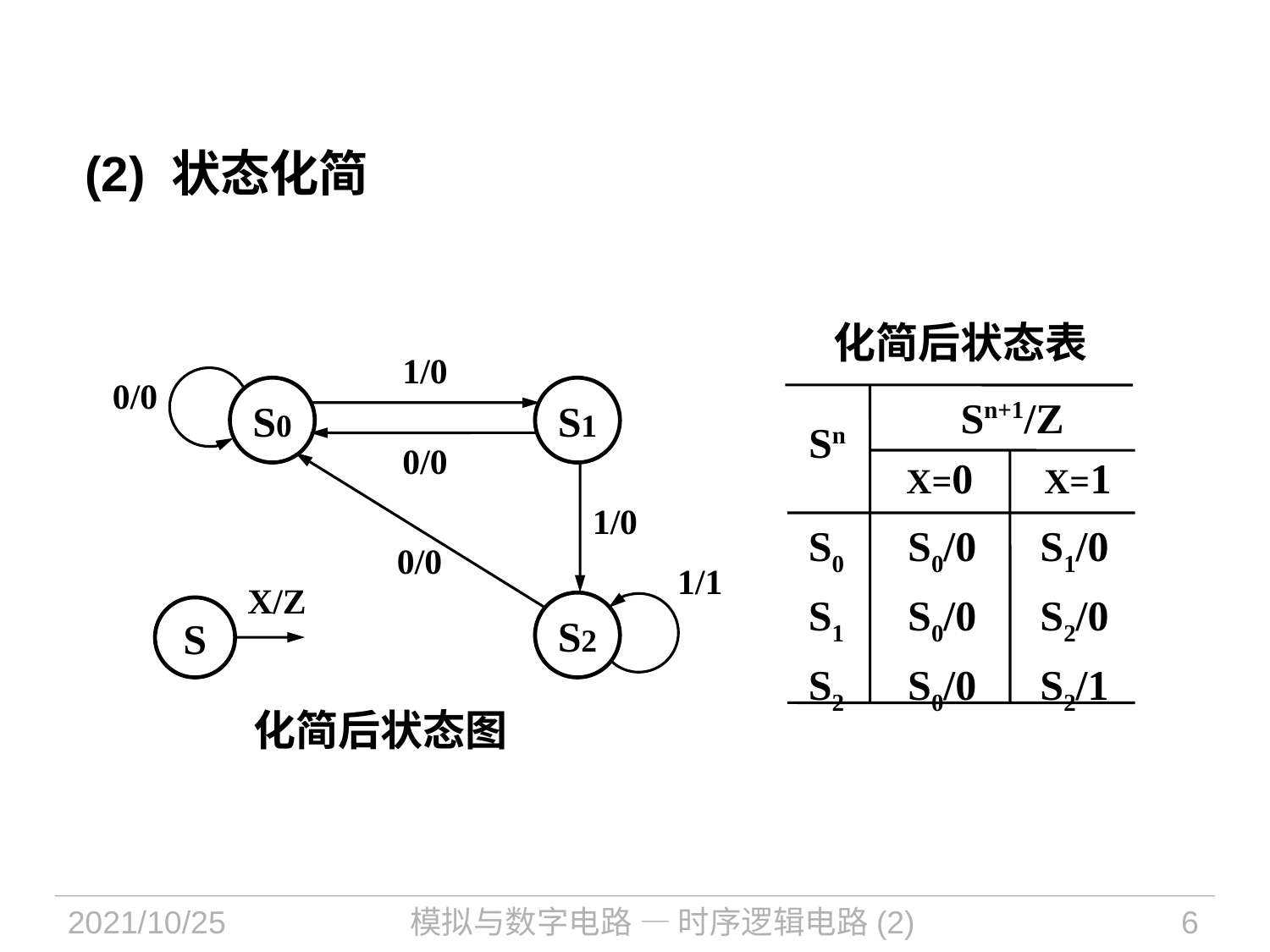

(2) 状态化简
化简后状态表
1/0
0/0

S0
S1

Sn+1/Z

Sn

0/0
 X=0        X=1

1/0
S0      S0/0      S1/0
S1      S0/0      S2/0
S2      S0/0      S2/1

0/0
1/1
X/Z
S2

S

化简后状态图

2021/10/25
模拟与数字电路 — 时序逻辑电路(2)
6